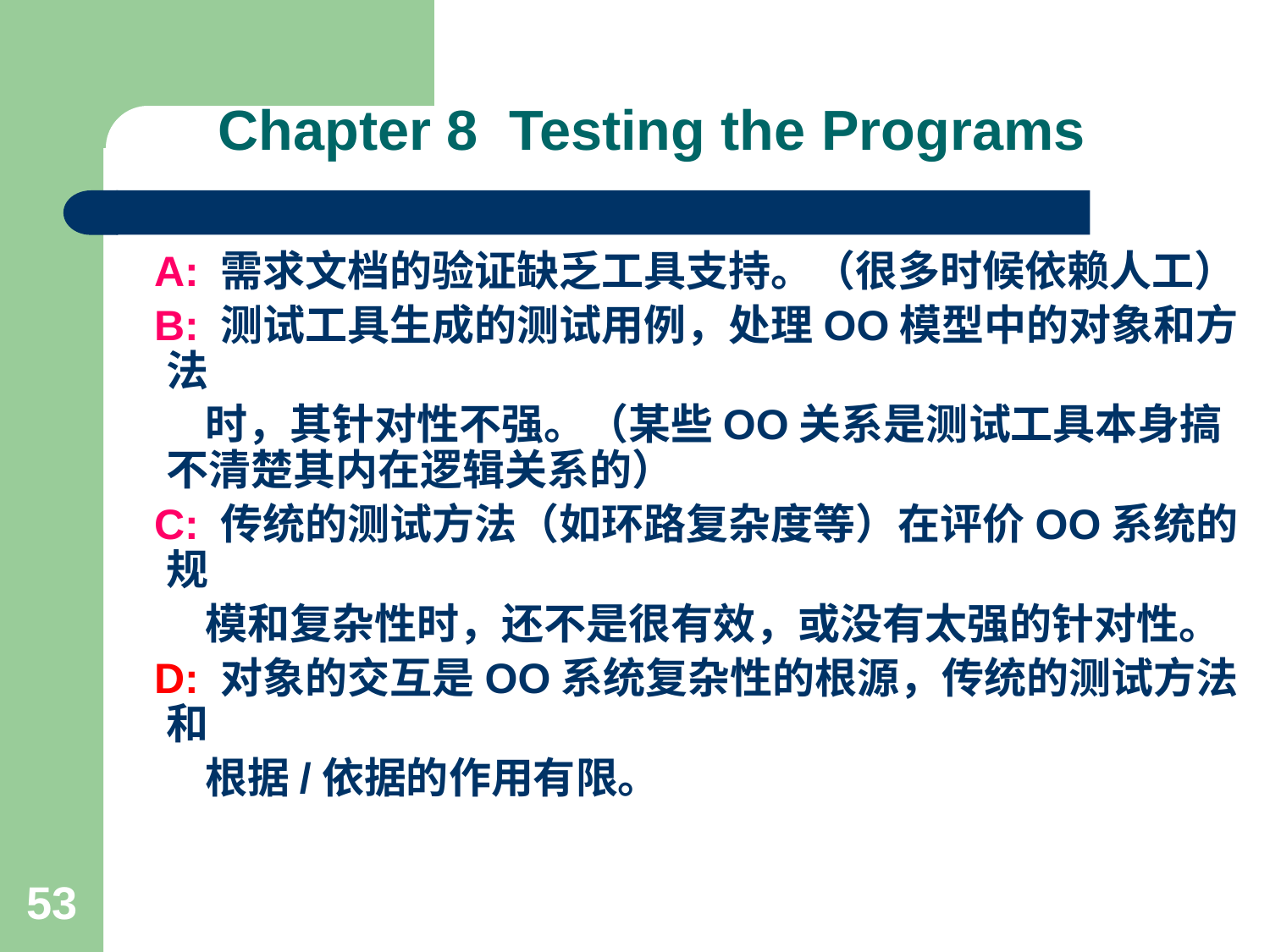

# Chapter 8  Testing the Programs
   A: 需求文档的验证缺乏工具支持。（很多时候依赖人工）
   B: 测试工具生成的测试用例，处理OO模型中的对象和方法
        时，其针对性不强。（某些OO关系是测试工具本身搞不清楚其内在逻辑关系的）
   C: 传统的测试方法（如环路复杂度等）在评价OO系统的规
        模和复杂性时，还不是很有效，或没有太强的针对性。
   D: 对象的交互是OO系统复杂性的根源，传统的测试方法和
        根据/依据的作用有限。
53